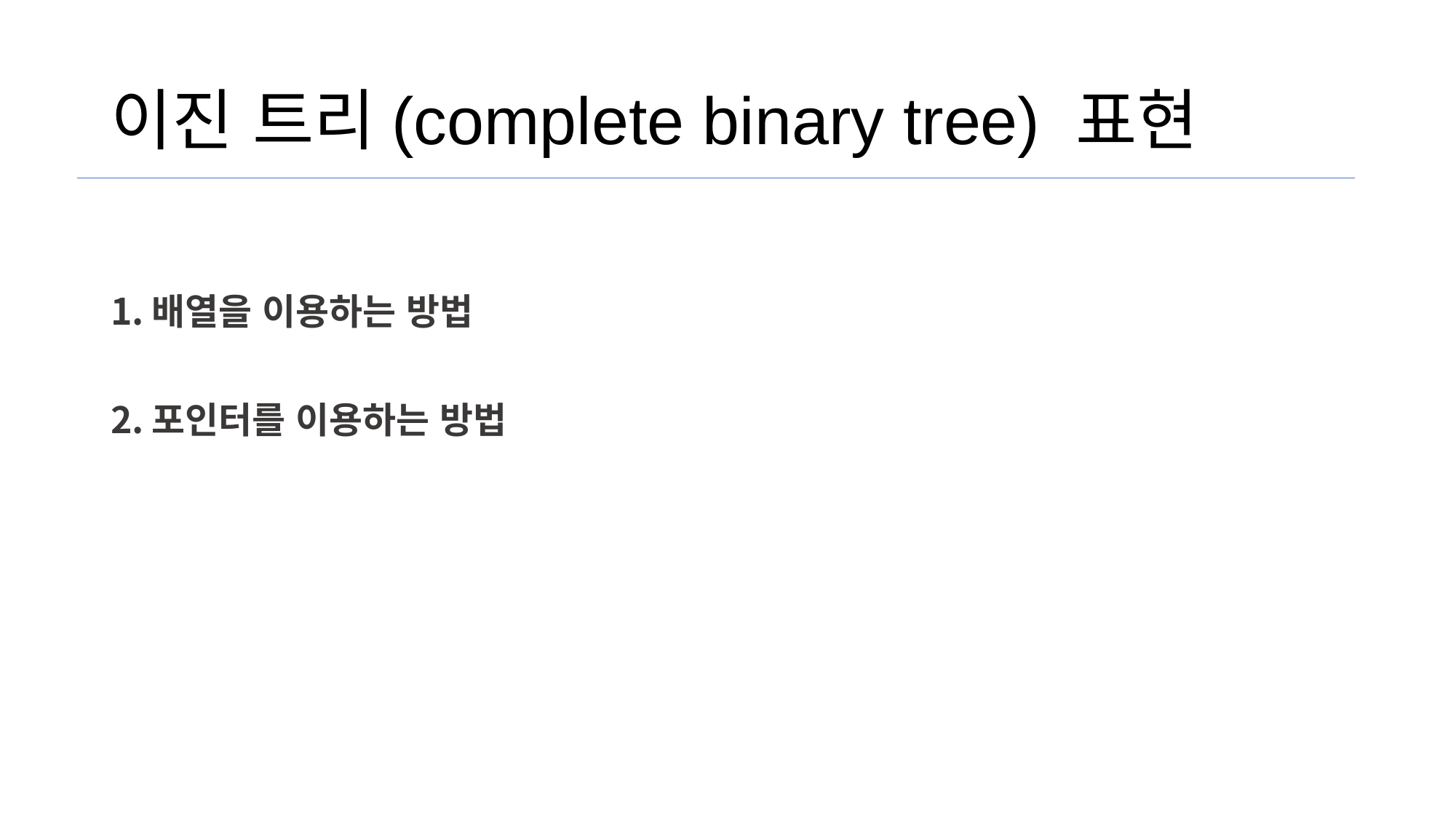

# 이진 트리(complete binary tree) 표현
배열을 이용하는 방법

포인터를 이용하는 방법